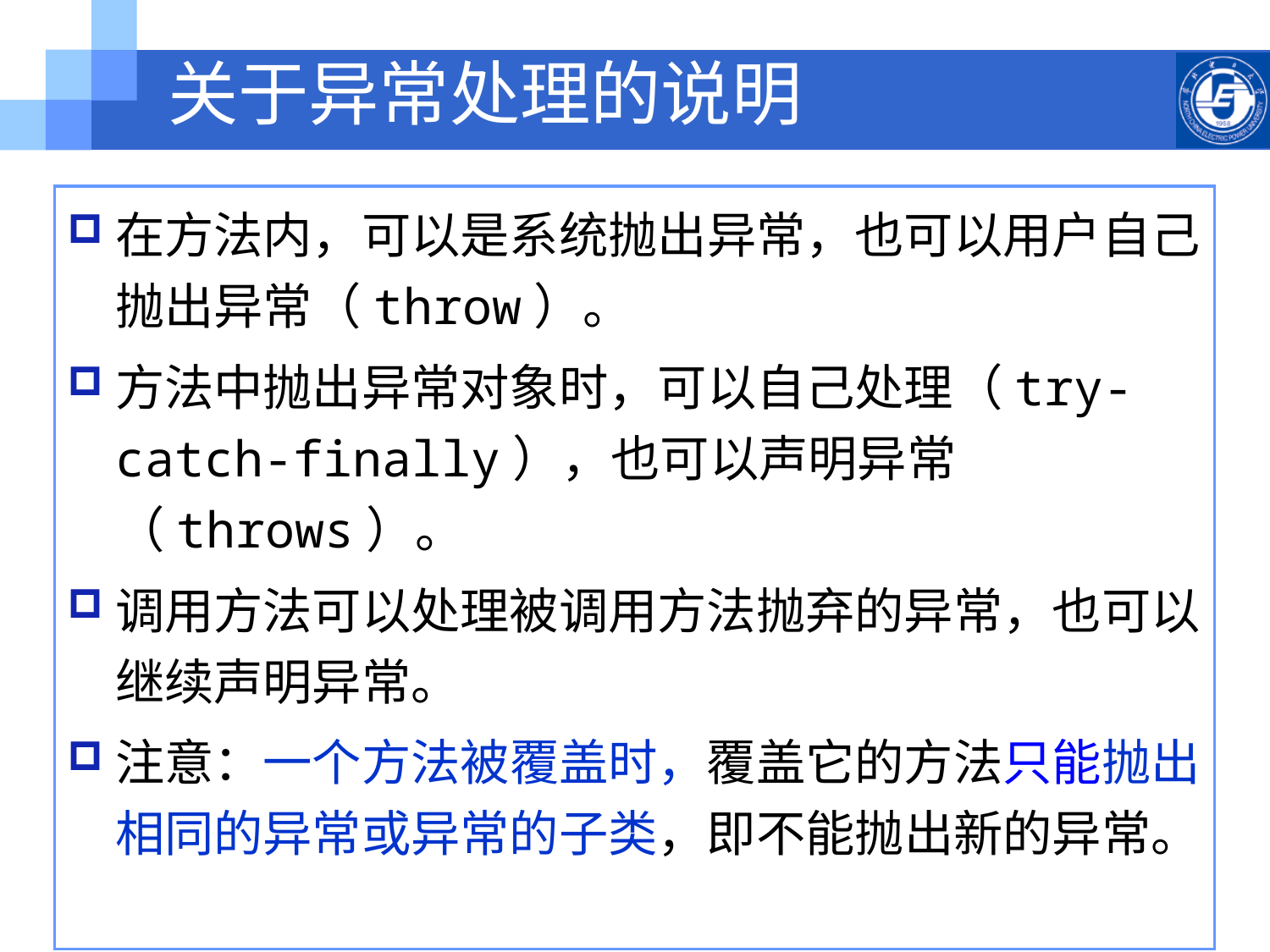

# 关于异常处理的说明
在方法内，可以是系统抛出异常，也可以用户自己抛出异常（throw）。
方法中抛出异常对象时，可以自己处理（try-catch-finally），也可以声明异常（throws）。
调用方法可以处理被调用方法抛弃的异常，也可以继续声明异常。
注意：一个方法被覆盖时，覆盖它的方法只能抛出相同的异常或异常的子类，即不能抛出新的异常。